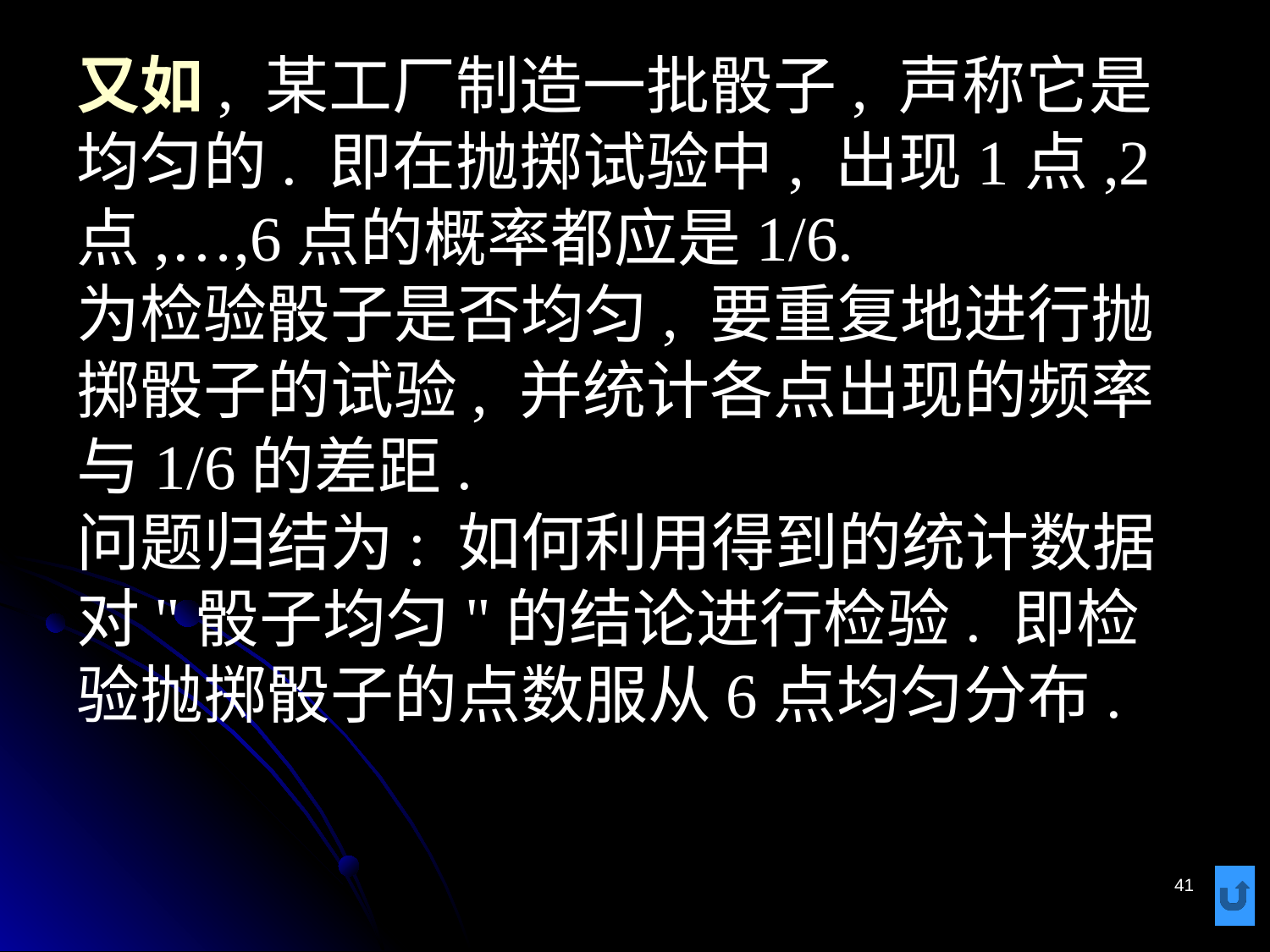

# 又如, 某工厂制造一批骰子, 声称它是均匀的. 即在抛掷试验中, 出现1点,2点,…,6点的概率都应是1/6. 为检验骰子是否均匀, 要重复地进行抛掷骰子的试验, 并统计各点出现的频率与1/6的差距. 问题归结为: 如何利用得到的统计数据对"骰子均匀"的结论进行检验. 即检验抛掷骰子的点数服从6点均匀分布.
41